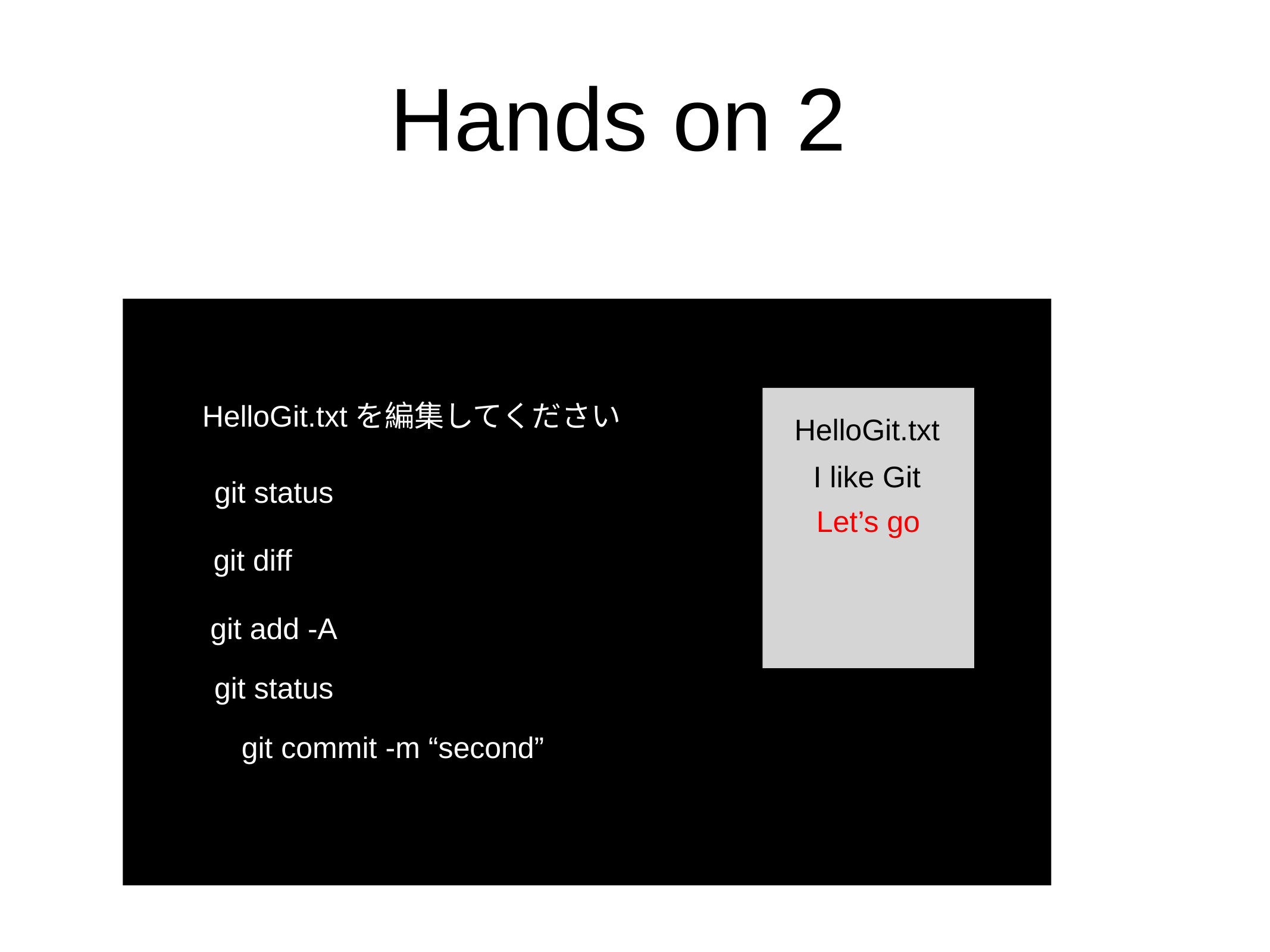

Hands on 2

HelloGit.txtを編集してください
HelloGit.txt
I like Git
git status
Let’s go
git diff
git add -A
git status
git commit -m “second”